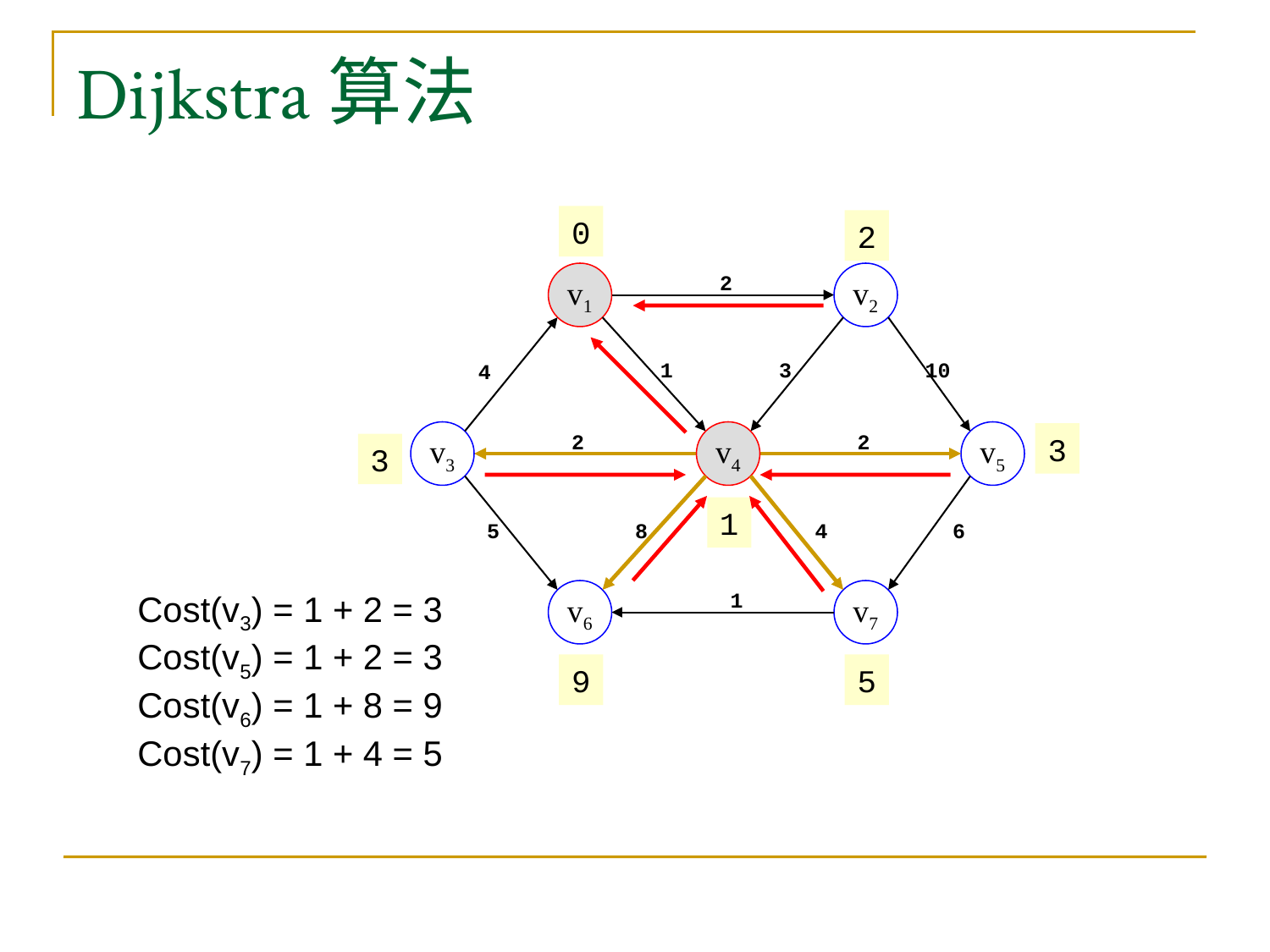

# Dijkstra算法
0
2
v1
2
v2

1
3
10
4
v3
2
v4
2
v5
3
3

1
5
8
4
6
Cost(v3) = 1 + 2 = 3 Cost(v5) = 1 + 2 = 3 Cost(v6) = 1 + 8 = 9 Cost(v7) = 1 + 4 = 5
v6
1
v7
9
5